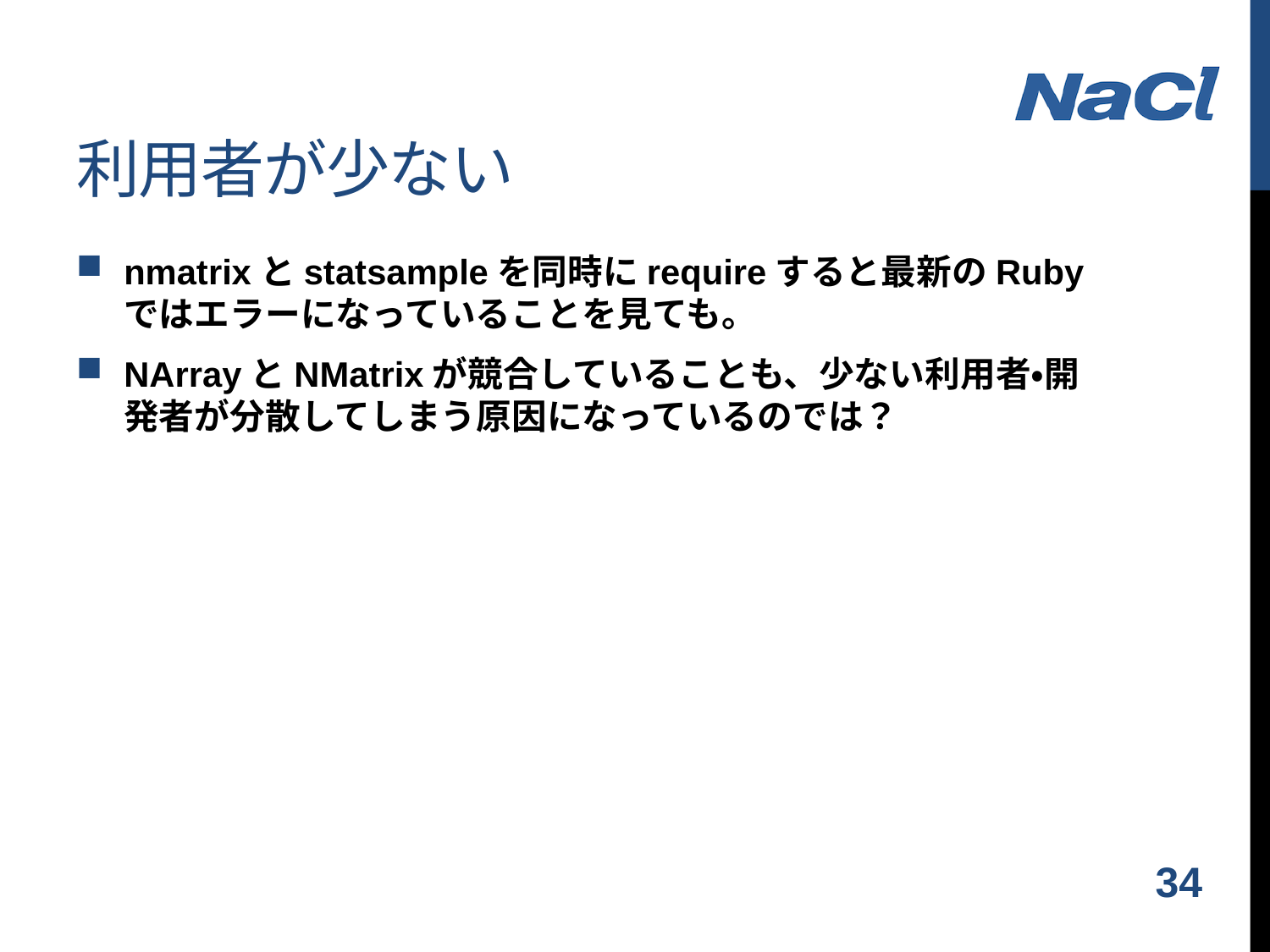

# 利用者が少ない
nmatrixとstatsampleを同時にrequireすると最新のRubyではエラーになっていることを見ても。
NArrayとNMatrixが競合していることも、少ない利用者・開発者が分散してしまう原因になっているのでは？
34